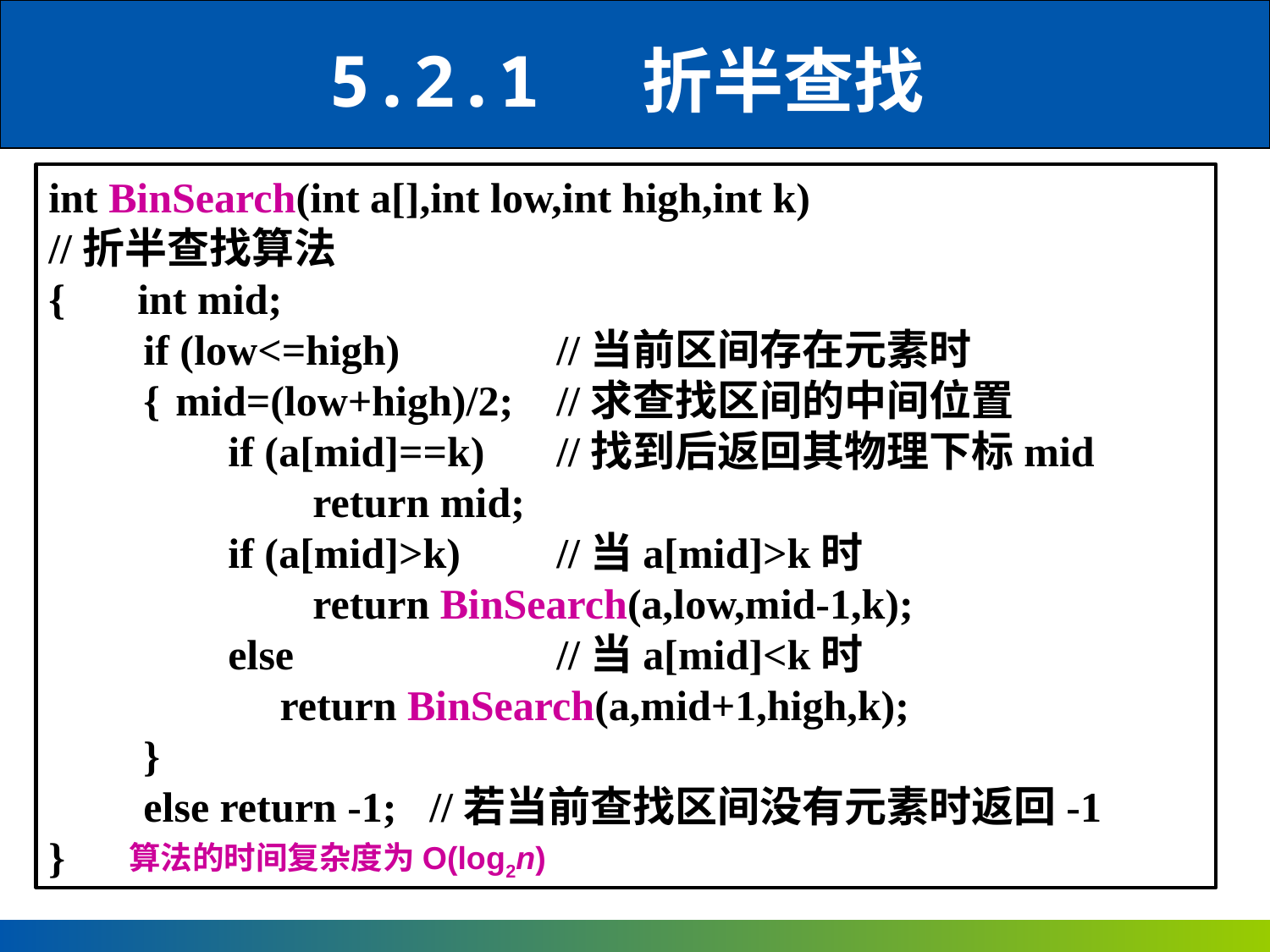

5.2.1  折半查找
int BinSearch(int a[],int low,int high,int k)
//折半查找算法
{　 int mid;
　　if (low<=high)		//当前区间存在元素时
　　{	mid=(low+high)/2;	//求查找区间的中间位置
　　　　if (a[mid]==k)	//找到后返回其物理下标mid
　　　　　　return mid;
　　　　if (a[mid]>k)	//当a[mid]>k时
　　　　　　return BinSearch(a,low,mid-1,k);
　　　　else			//当a[mid]<k时
　　　　　 return BinSearch(a,mid+1,high,k);
　　}
　　else return -1;	//若当前查找区间没有元素时返回-1
}
算法的时间复杂度为O(log2n)